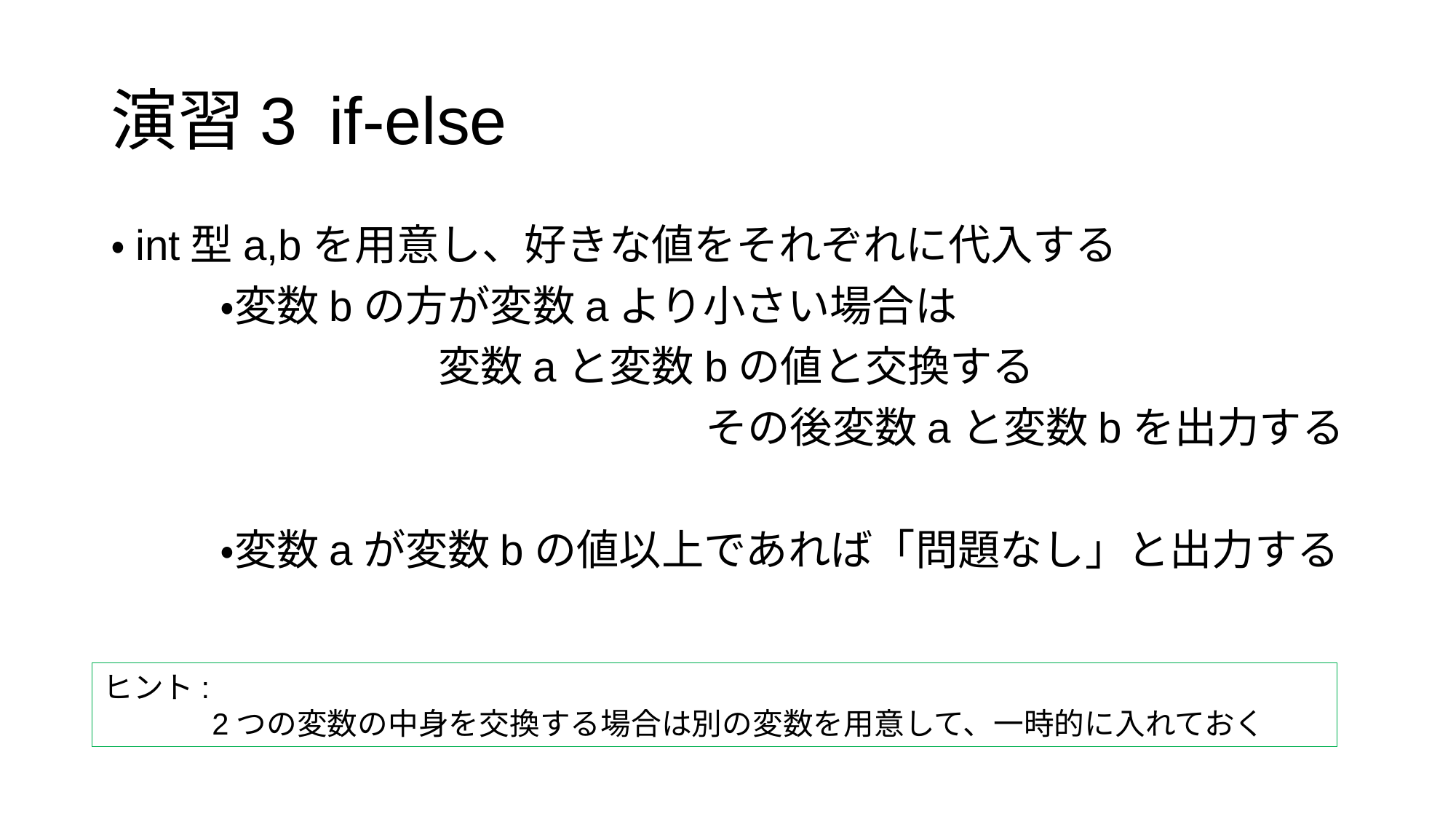

# 演習3	if-else
・int型a,bを用意し、好きな値をそれぞれに代入する
	・変数bの方が変数aより小さい場合は
			変数aと変数bの値と交換する
その後変数aと変数bを出力する

	・変数aが変数bの値以上であれば「問題なし」と出力する
ヒント:
	2つの変数の中身を交換する場合は別の変数を用意して、一時的に入れておく